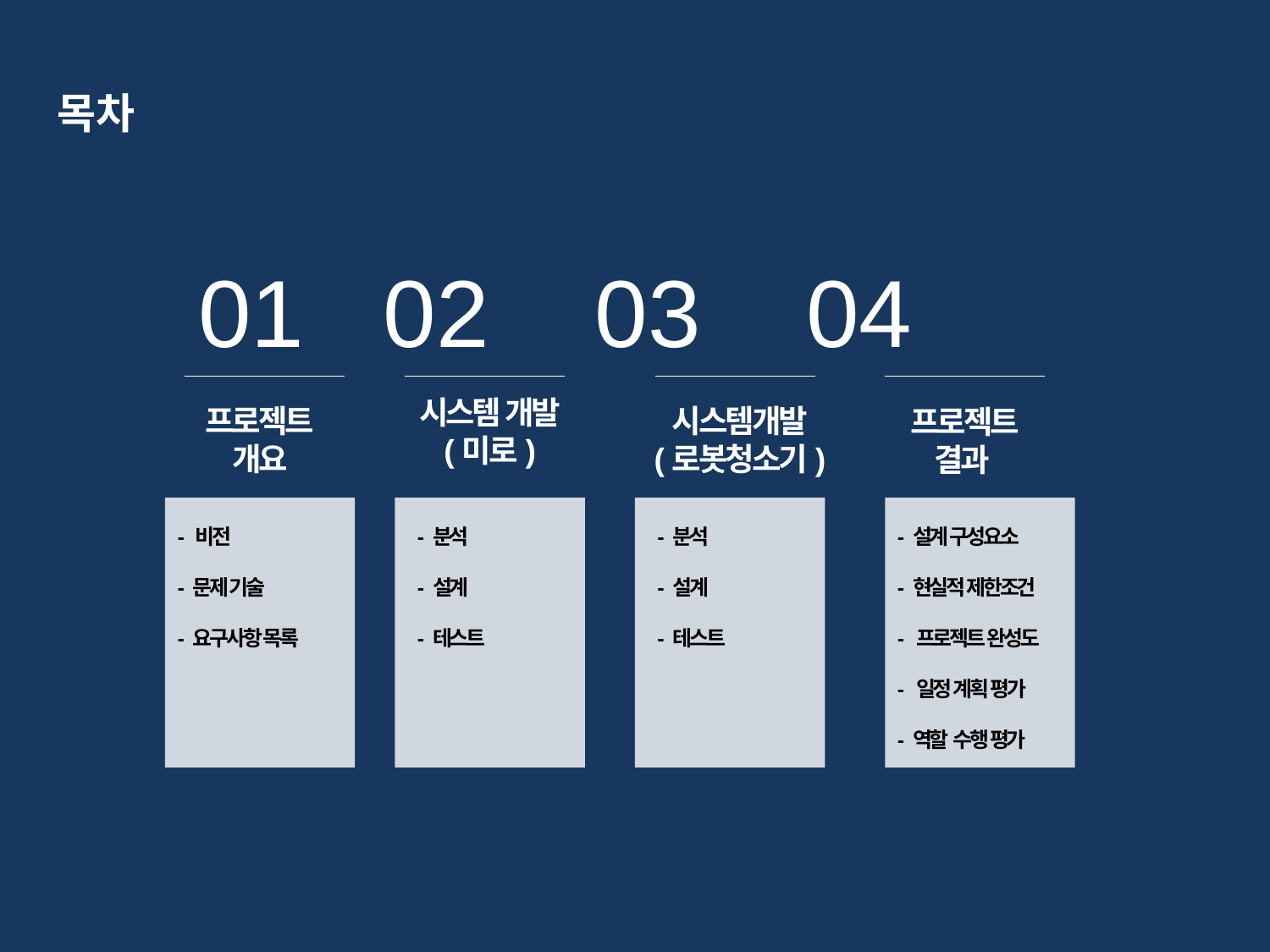

목차
     01   02    03    04
시스템 개발
(미로)
프로젝트
개요
시스템개발
(로봇청소기)

프로젝트
결과

- 비전

- 문제 기술

- 요구사항 목록
- 분석

- 설계

- 테스트

- 분석

- 설계

- 테스트
- 설계 구성요소

- 현실적 제한조건

-  프로젝트 완성도

-  일정 계획 평가

- 역할  수행 평가